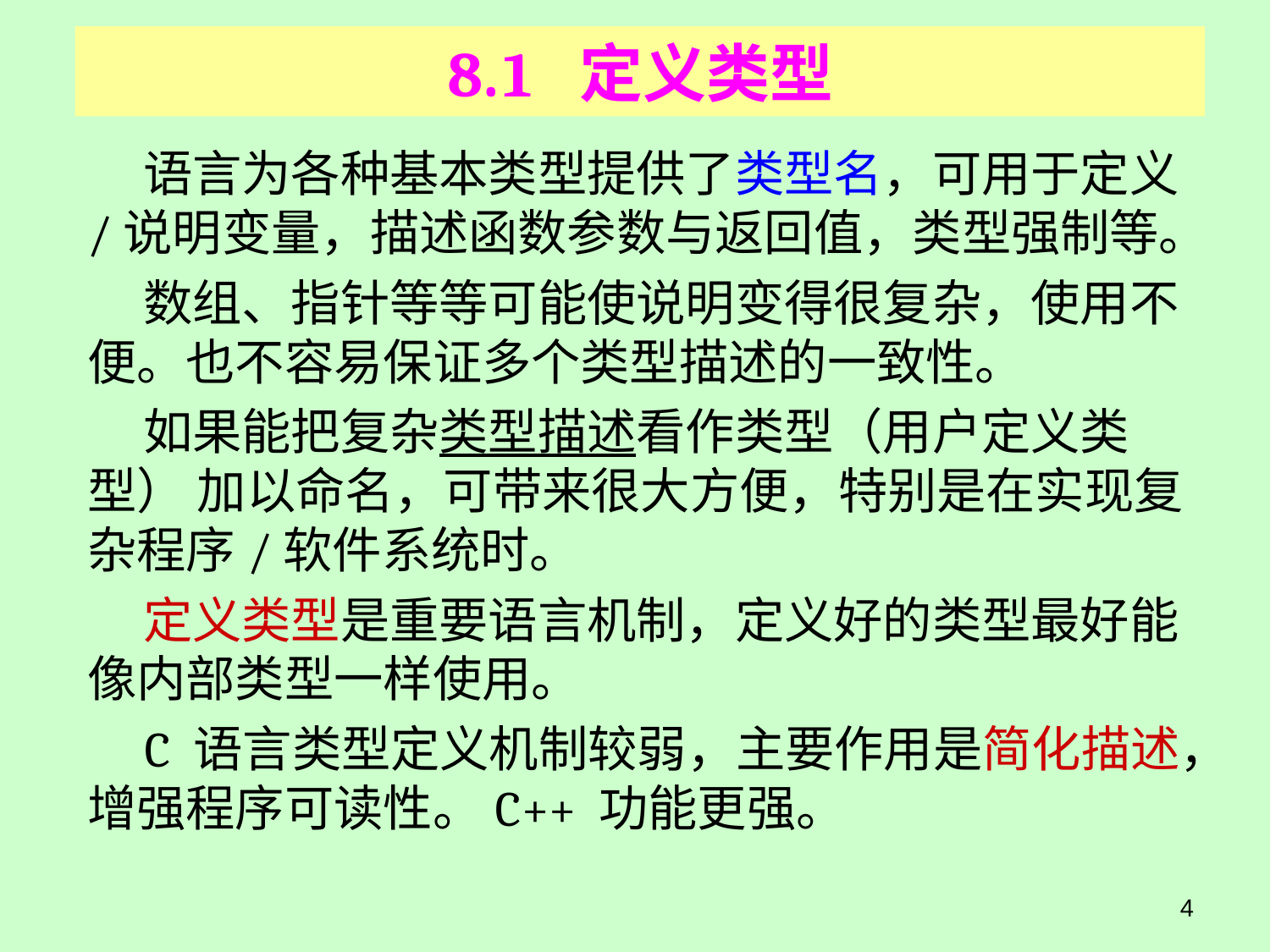

# 8.1  定义类型
语言为各种基本类型提供了类型名，可用于定义/说明变量，描述函数参数与返回值，类型强制等。
数组、指针等等可能使说明变得很复杂，使用不便。也不容易保证多个类型描述的一致性。
如果能把复杂类型描述看作类型（用户定义类型） 加以命名，可带来很大方便，特别是在实现复杂程序/软件系统时。
定义类型是重要语言机制，定义好的类型最好能像内部类型一样使用。
C 语言类型定义机制较弱，主要作用是简化描述，增强程序可读性。C++ 功能更强。
4
4